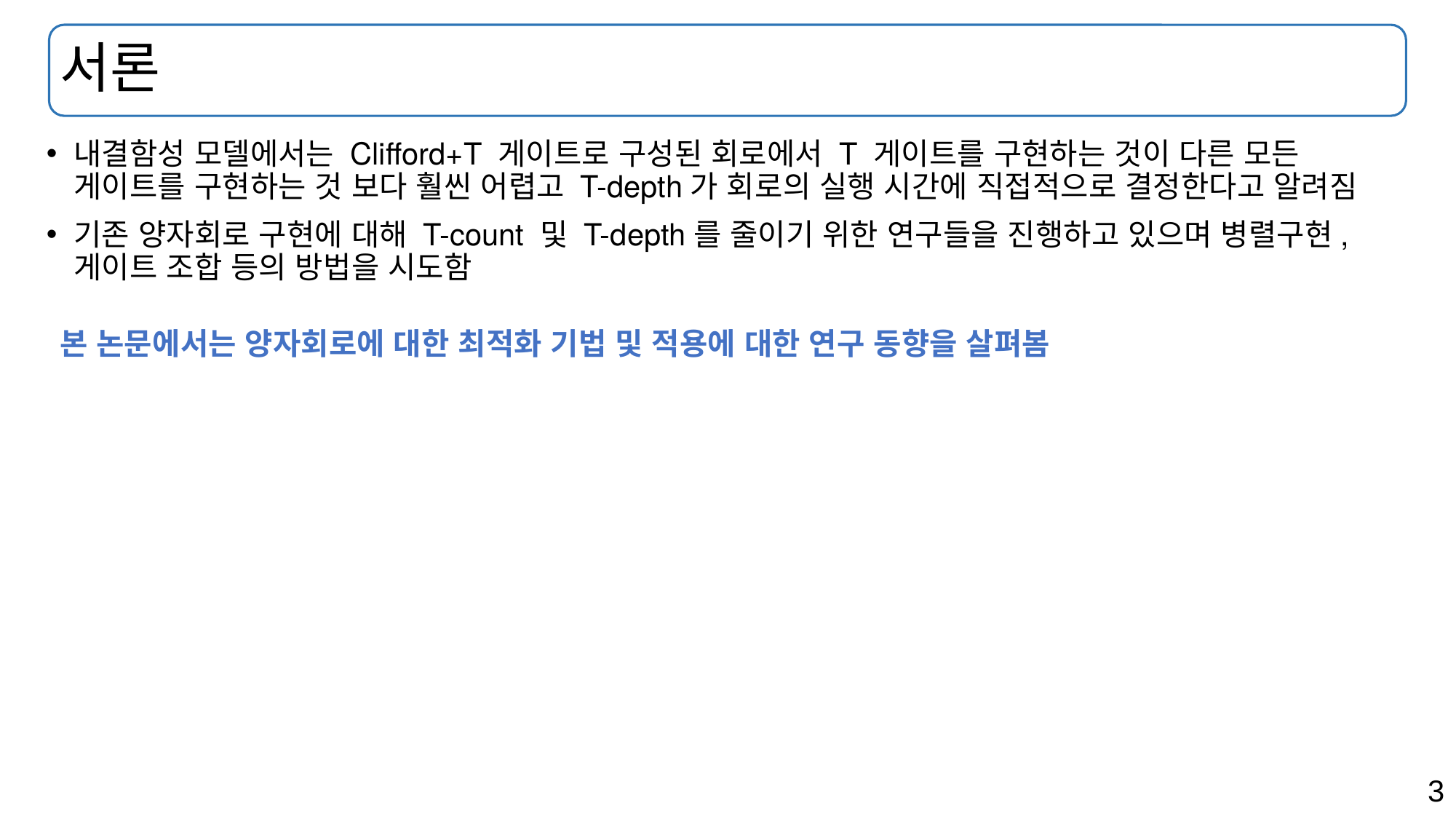

# 서론
내결함성 모델에서는 Clifford+T 게이트로 구성된 회로에서 T 게이트를 구현하는 것이 다른 모든 게이트를 구현하는 것 보다 훨씬 어렵고 T-depth가 회로의 실행 시간에 직접적으로 결정한다고 알려짐
기존 양자회로 구현에 대해 T-count 및 T-depth를 줄이기 위한 연구들을 진행하고 있으며 병렬구현, 게이트 조합 등의 방법을 시도함

본 논문에서는 양자회로에 대한 최적화 기법 및 적용에 대한 연구 동향을 살펴봄